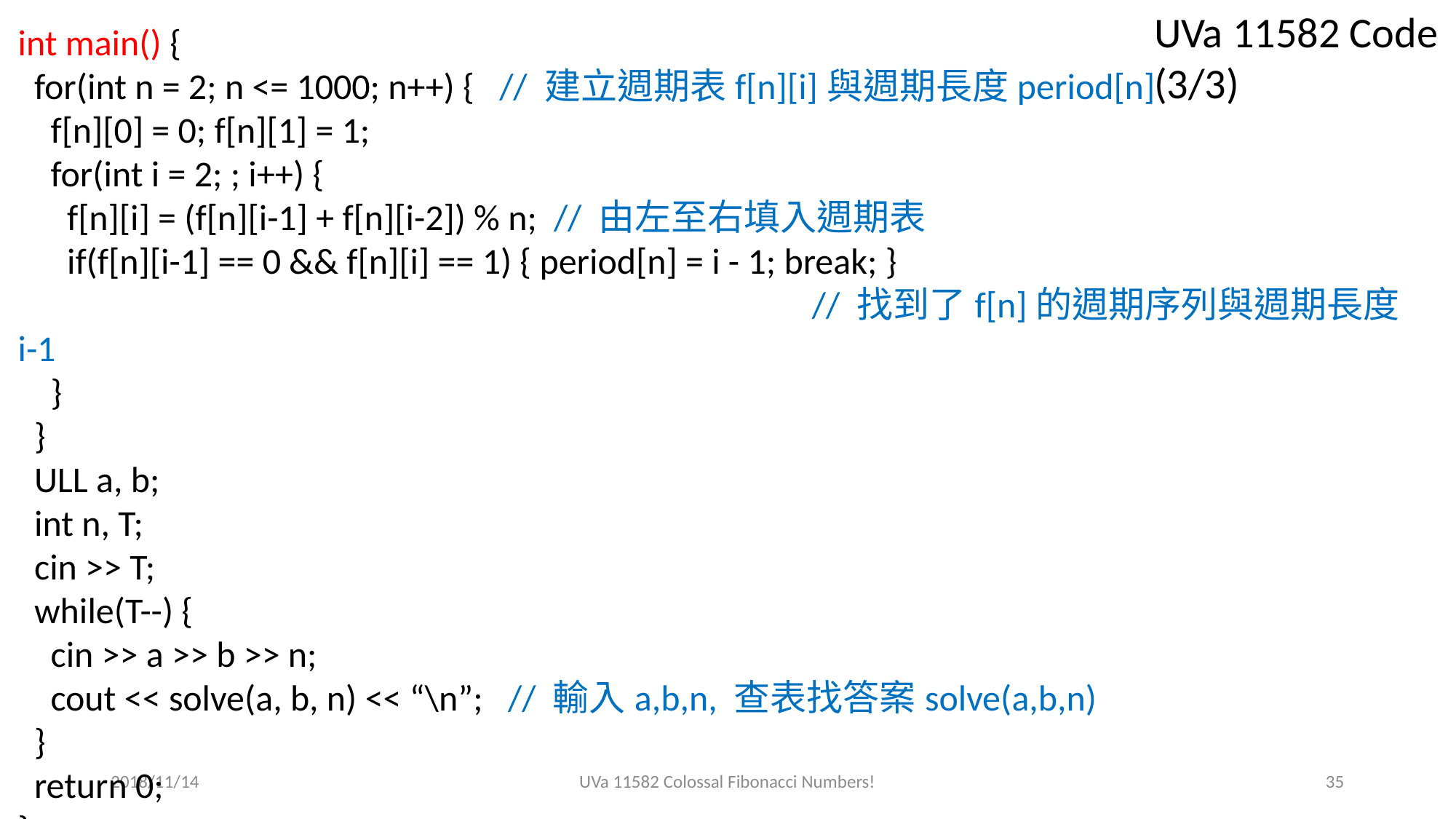

UVa 11582 Code (3/3)
int main() {
  for(int n = 2; n <= 1000; n++) {   // 建立週期表f[n][i]與週期長度period[n]
    f[n][0] = 0; f[n][1] = 1;
    for(int i = 2; ; i++) {
      f[n][i] = (f[n][i-1] + f[n][i-2]) % n;  // 由左至右填入週期表
      if(f[n][i-1] == 0 && f[n][i] == 1) { period[n] = i - 1; break; }
                                                                                                 // 找到了f[n]的週期序列與週期長度i-1
    }
  }
  ULL a, b;
  int n, T;
  cin >> T;
  while(T--) {
    cin >> a >> b >> n;
    cout << solve(a, b, n) << “\n”;   // 輸入a,b,n, 查表找答案solve(a,b,n)
  }
  return 0;
}
2018/11/14
UVa 11582 Colossal Fibonacci Numbers!
35